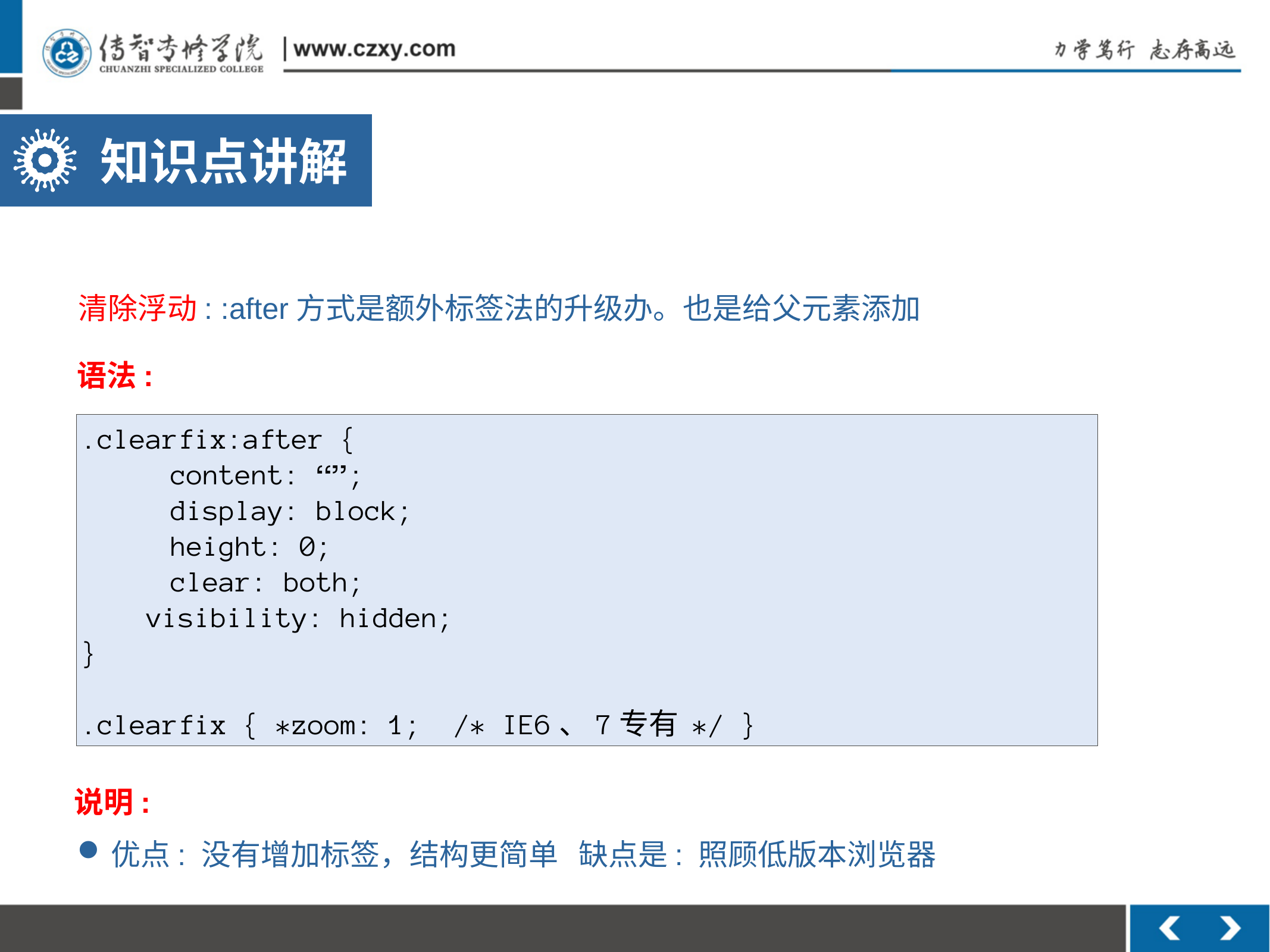

知识点讲解
清除浮动: :after方式是额外标签法的升级办。也是给父元素添加
语法:
.clearfix:after {
	content: “”;
	display: block;
	height: 0;
	clear: both;
    visibility: hidden;
}

.clearfix { *zoom: 1;  /* IE6、7专有 */ }
说明:
优点: 没有增加标签，结构更简单   缺点是: 照顾低版本浏览器